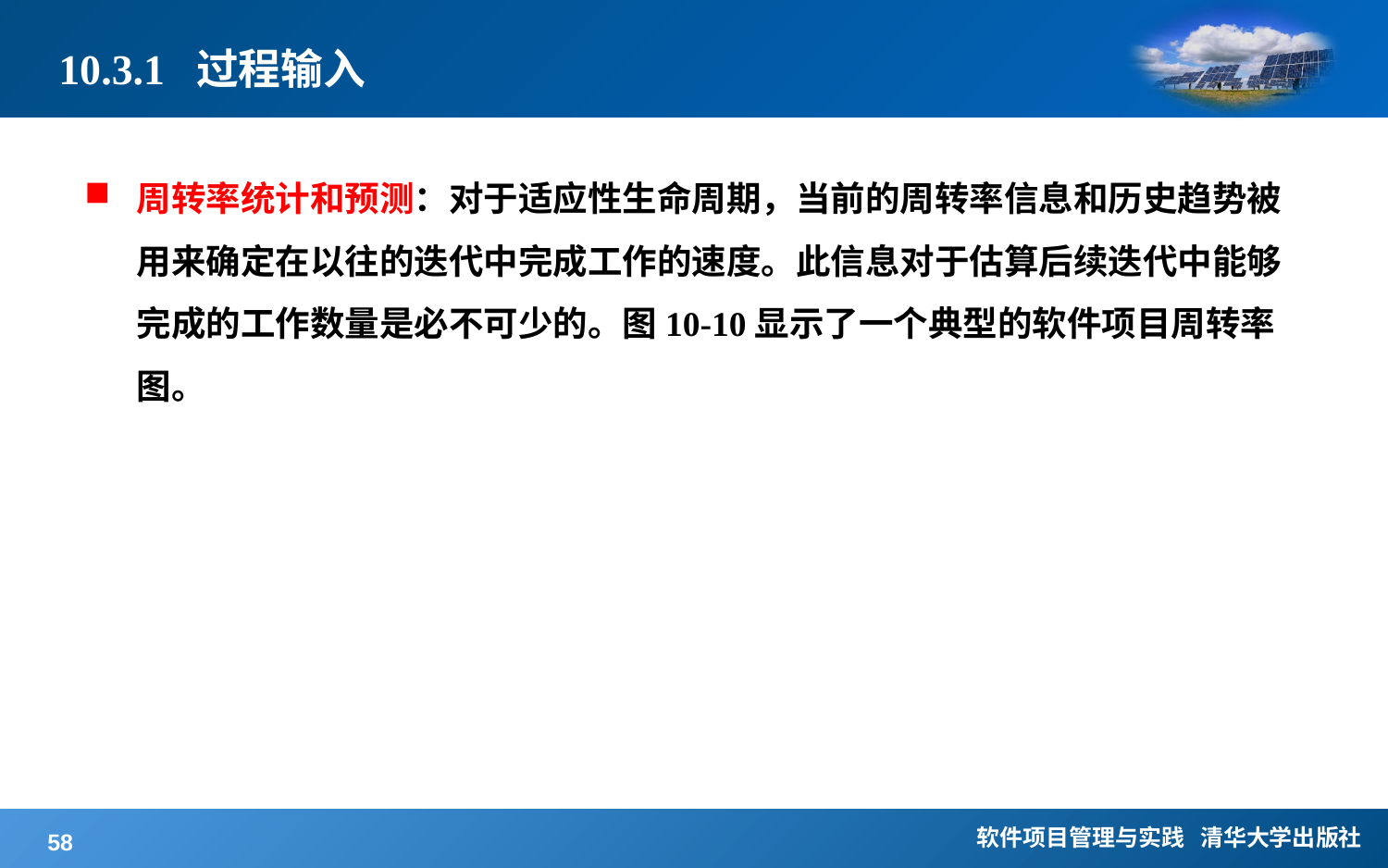

# 10.3.1  过程输入
周转率统计和预测：对于适应性生命周期，当前的周转率信息和历史趋势被用来确定在以往的迭代中完成工作的速度。此信息对于估算后续迭代中能够完成的工作数量是必不可少的。图10-10显示了一个典型的软件项目周转率图。